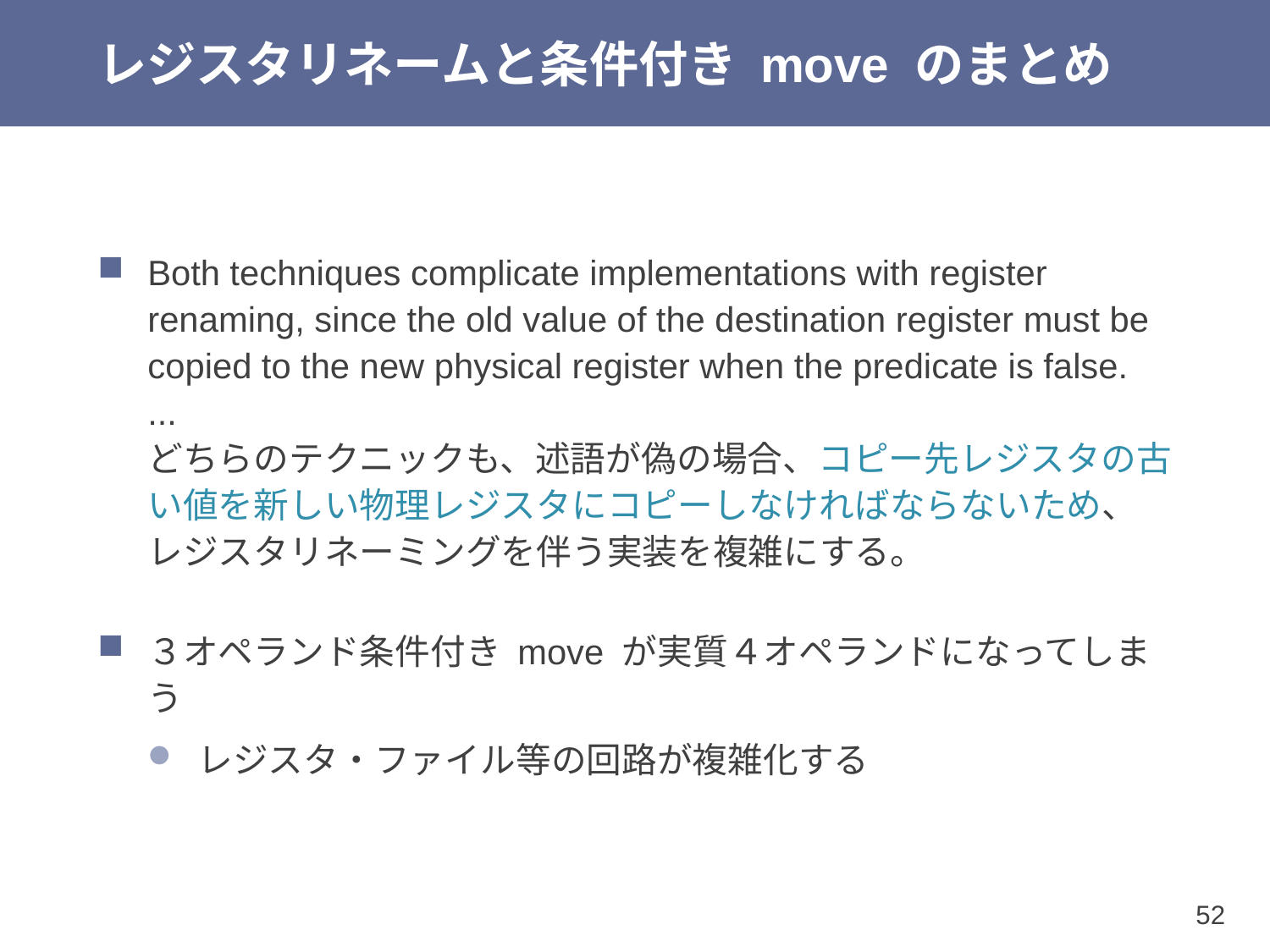

# レジスタリネームと条件付き move のまとめ
Both techniques complicate implementations with register renaming, since the old value of the destination register must be copied to the new physical register when the predicate is false.
...
どちらのテクニックも、述語が偽の場合、コピー先レジスタの古い値を新しい物理レジスタにコピーしなければならないため、レジスタリネーミングを伴う実装を複雑にする。
３オペランド条件付き move が実質４オペランドになってしまう
レジスタ・ファイル等の回路が複雑化する